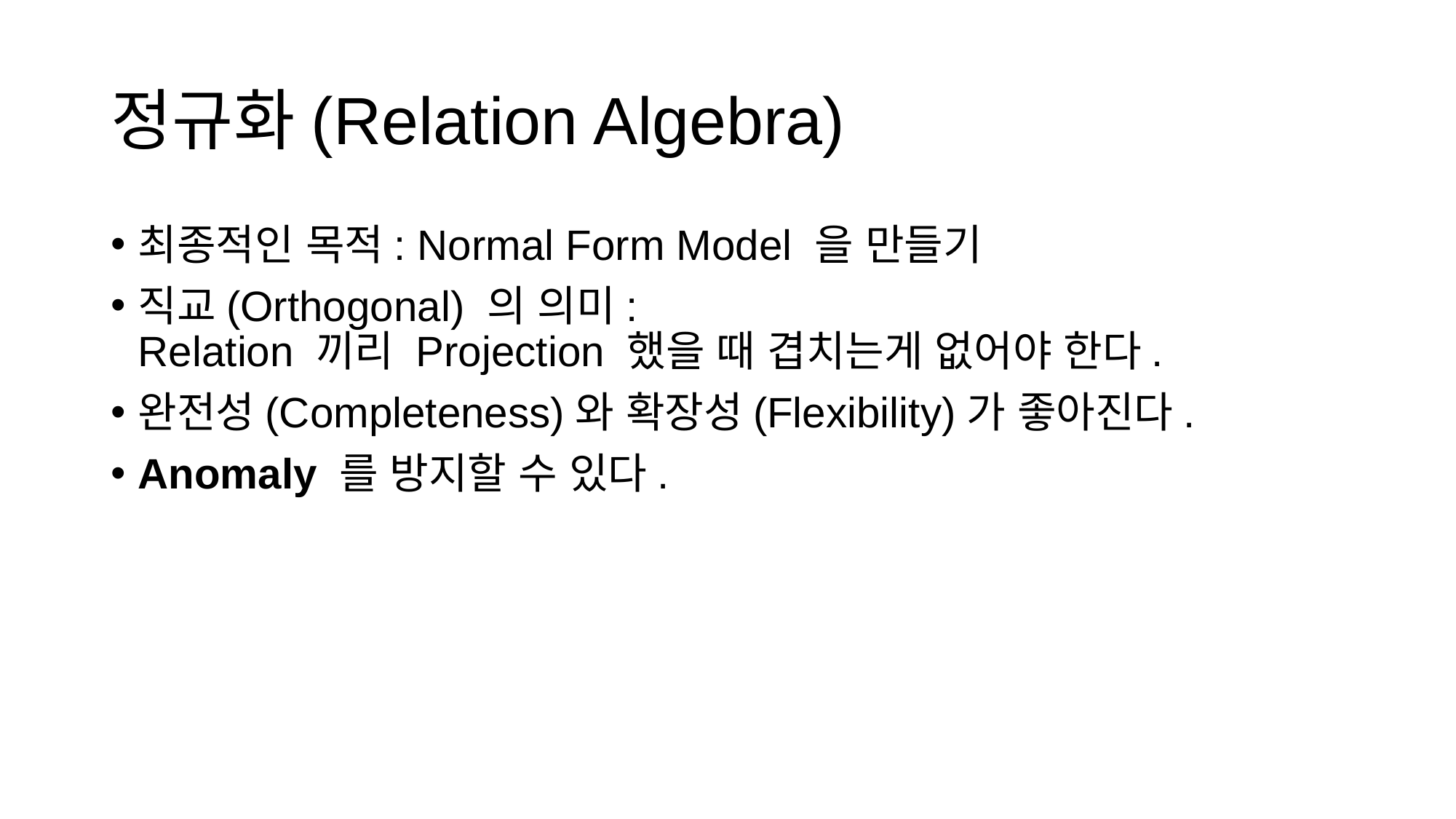

# 정규화(Relation Algebra)
최종적인 목적: Normal Form Model 을 만들기
직교(Orthogonal) 의 의미:
Relation 끼리 Projection 했을 때 겹치는게 없어야 한다.
완전성(Completeness)와 확장성(Flexibility)가 좋아진다.
Anomaly 를 방지할 수 있다.